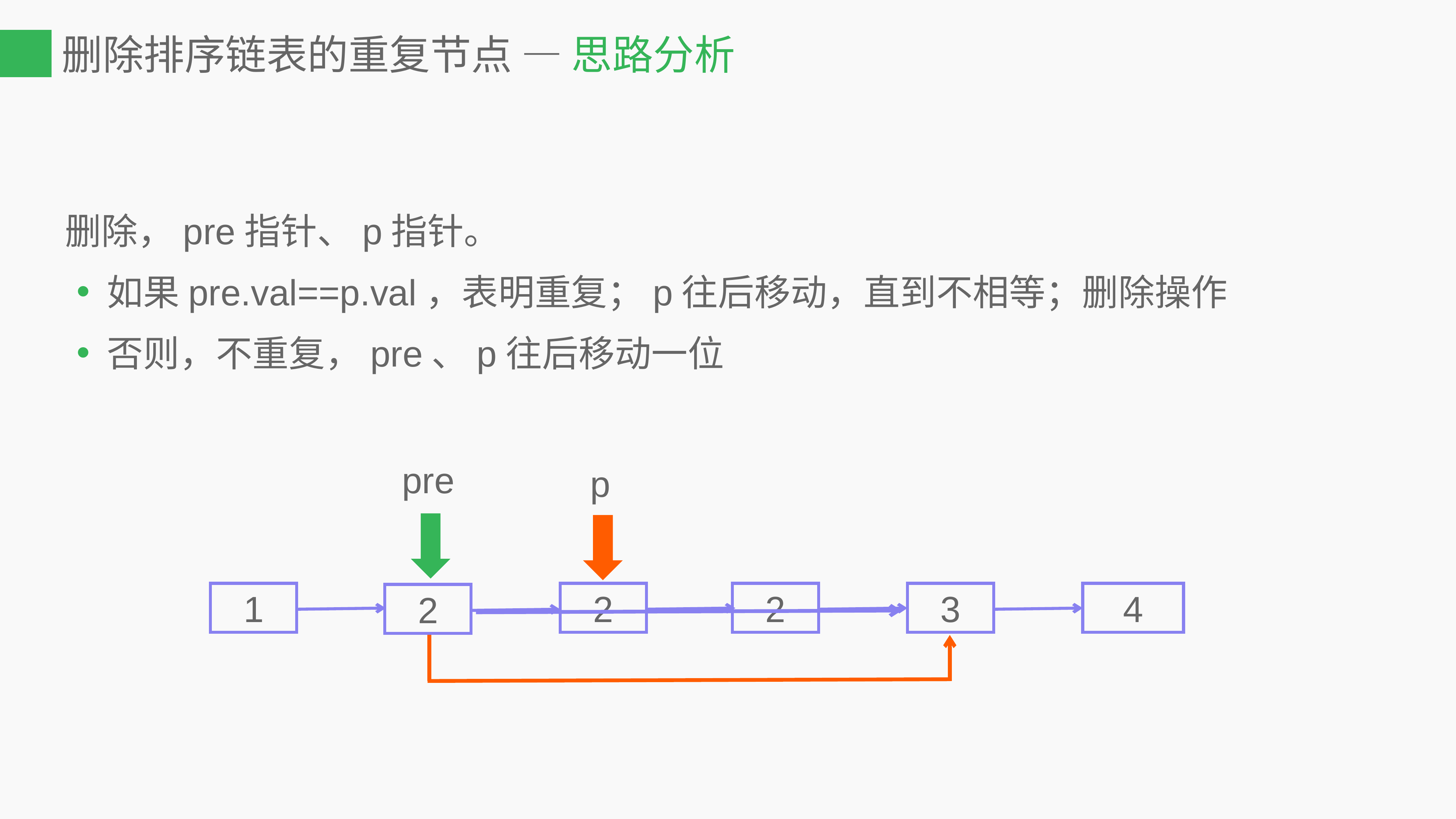

# 删除排序链表的重复节点 — 思路分析
删除，pre指针、p指针。
如果pre.val==p.val，表明重复；p往后移动，直到不相等；删除操作
否则，不重复，pre、p往后移动一位

pre

p

4
3
2
2
1
2